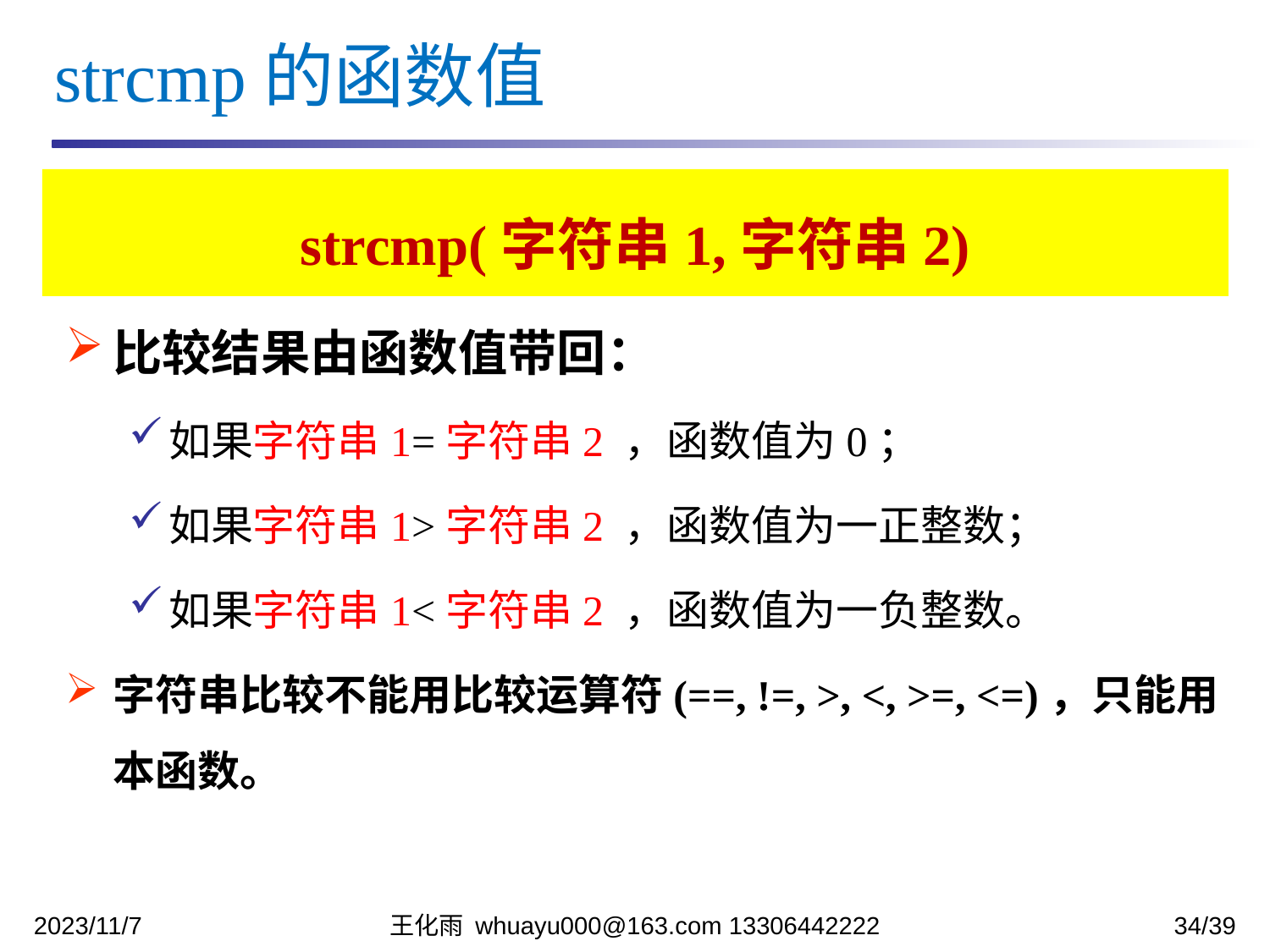

strcmp的函数值
strcmp(字符串1,字符串2)
比较结果由函数值带回：
如果字符串1=字符串2 ，函数值为0；
如果字符串1>字符串2 ，函数值为一正整数；
如果字符串1<字符串2 ，函数值为一负整数。
字符串比较不能用比较运算符(==, !=, >, <, >=, <=)，只能用本函数。
2023/11/7
王化雨 whuayu000@163.com 13306442222
34/39